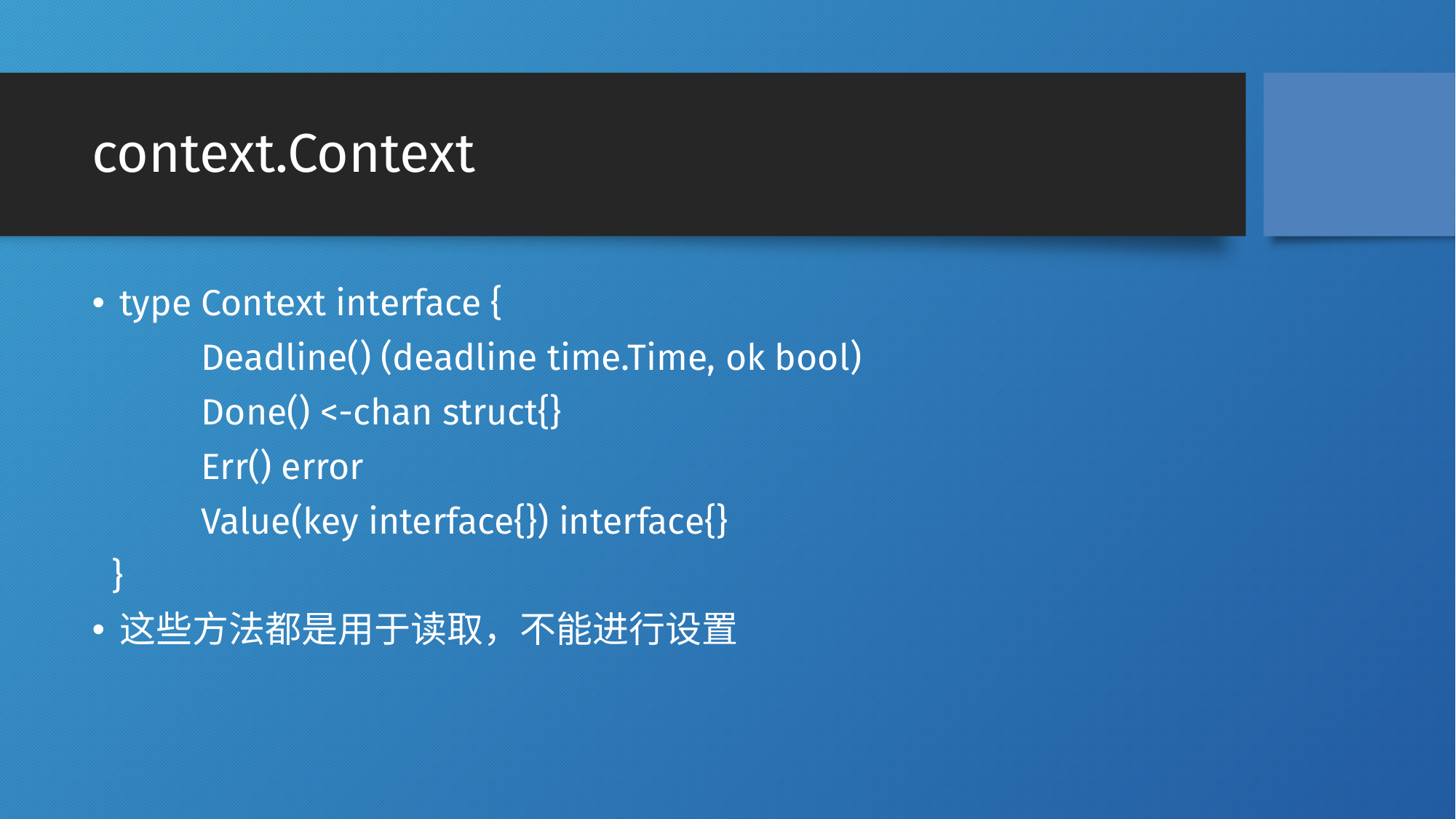

# context.Context
type Context interface {
	Deadline() (deadline time.Time, ok bool)
	Done() <-chan struct{}
	Err() error
	Value(key interface{}) interface{}
  }
这些方法都是用于读取，不能进行设置